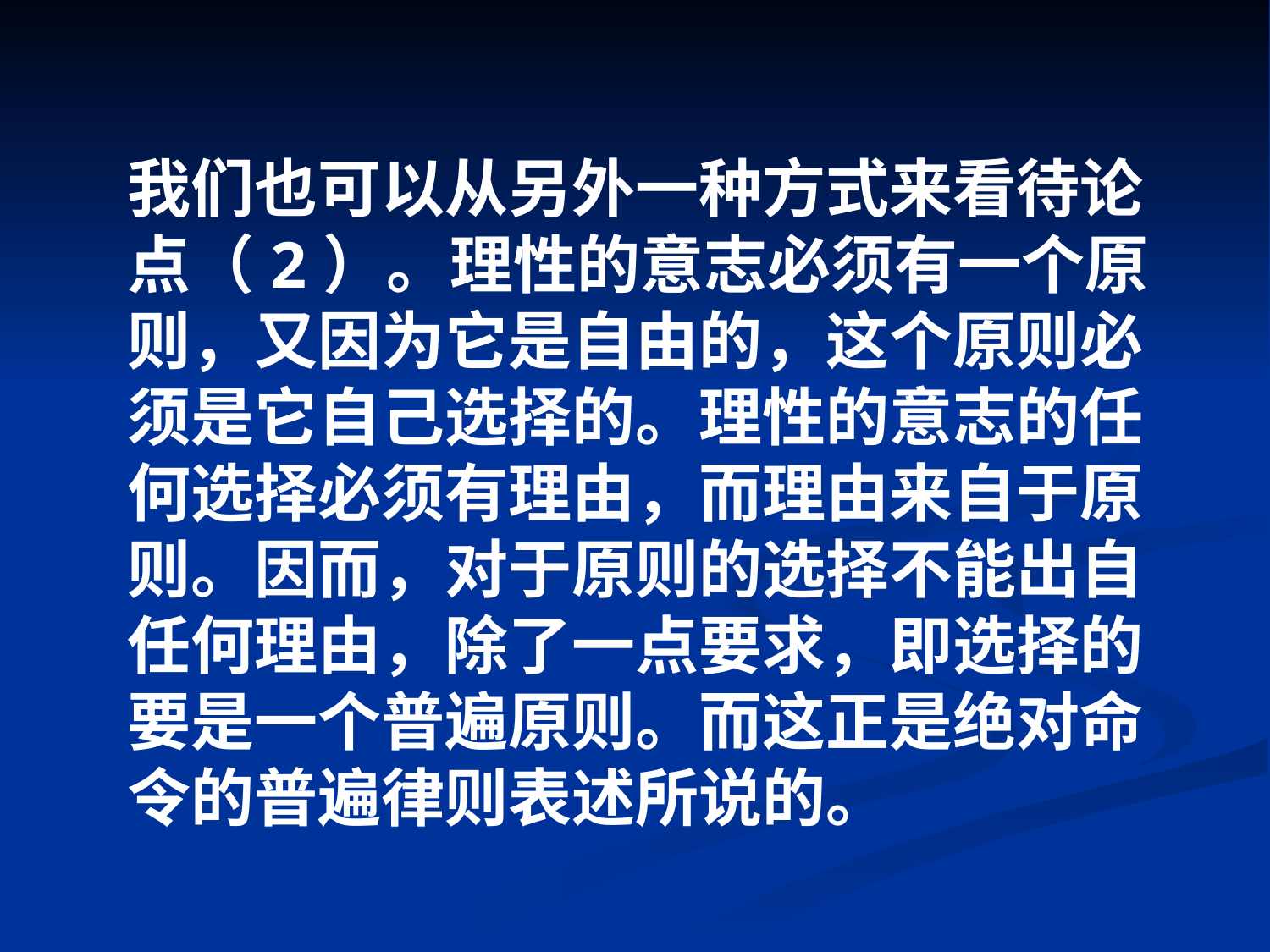

我们也可以从另外一种方式来看待论点（2）。理性的意志必须有一个原则，又因为它是自由的，这个原则必须是它自己选择的。理性的意志的任何选择必须有理由，而理由来自于原则。因而，对于原则的选择不能出自任何理由，除了一点要求，即选择的要是一个普遍原则。而这正是绝对命令的普遍律则表述所说的。